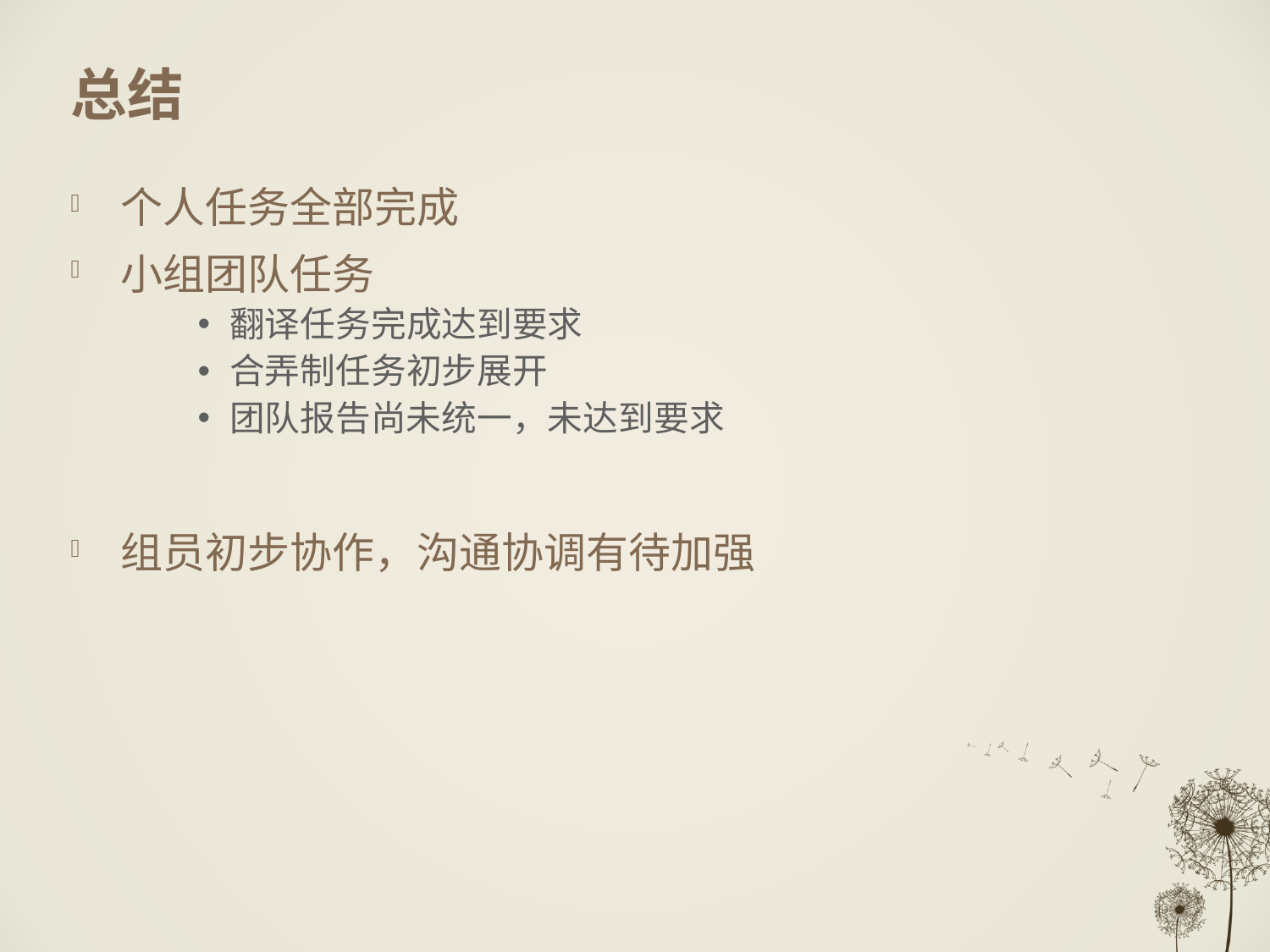

# 总结
个人任务全部完成
小组团队任务
翻译任务完成达到要求
合弄制任务初步展开
团队报告尚未统一，未达到要求

组员初步协作，沟通协调有待加强